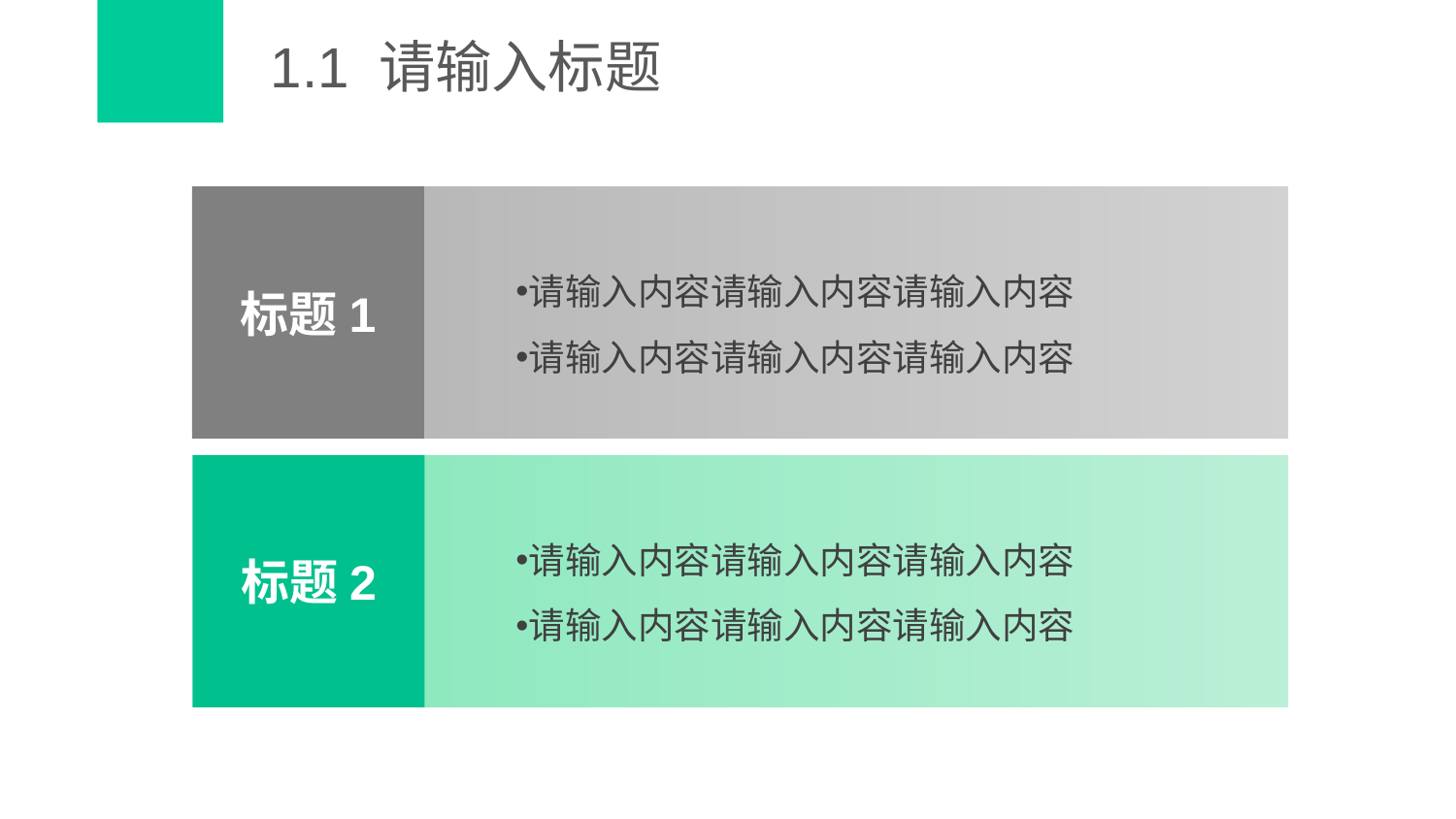

# 1.1 请输入标题
标题1
请输入内容请输入内容请输入内容
请输入内容请输入内容请输入内容
标题2
请输入内容请输入内容请输入内容
请输入内容请输入内容请输入内容